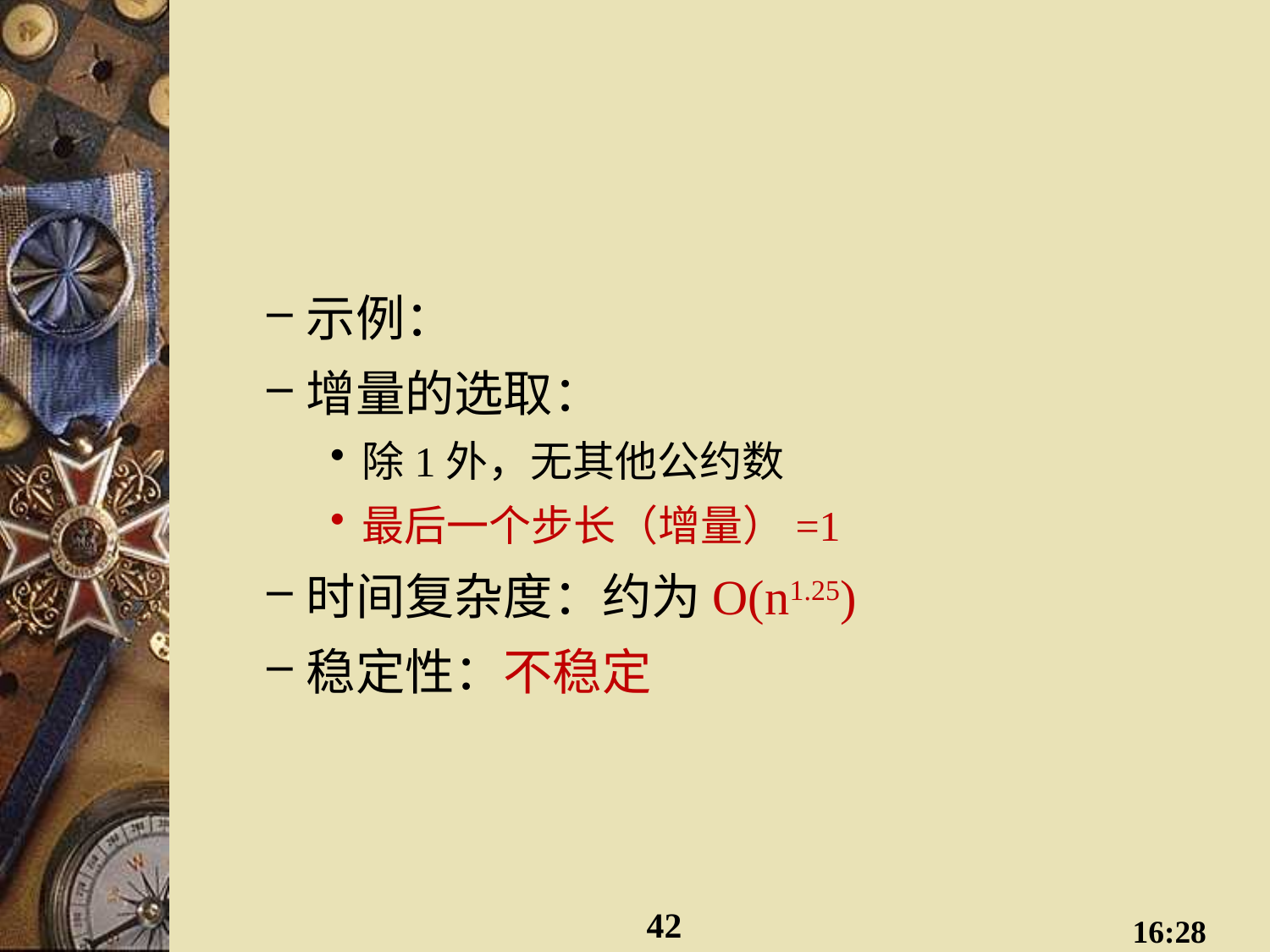

#
示例：
增量的选取：
除1外，无其他公约数
最后一个步长（增量）=1
时间复杂度：约为O(n1.25)
稳定性：不稳定